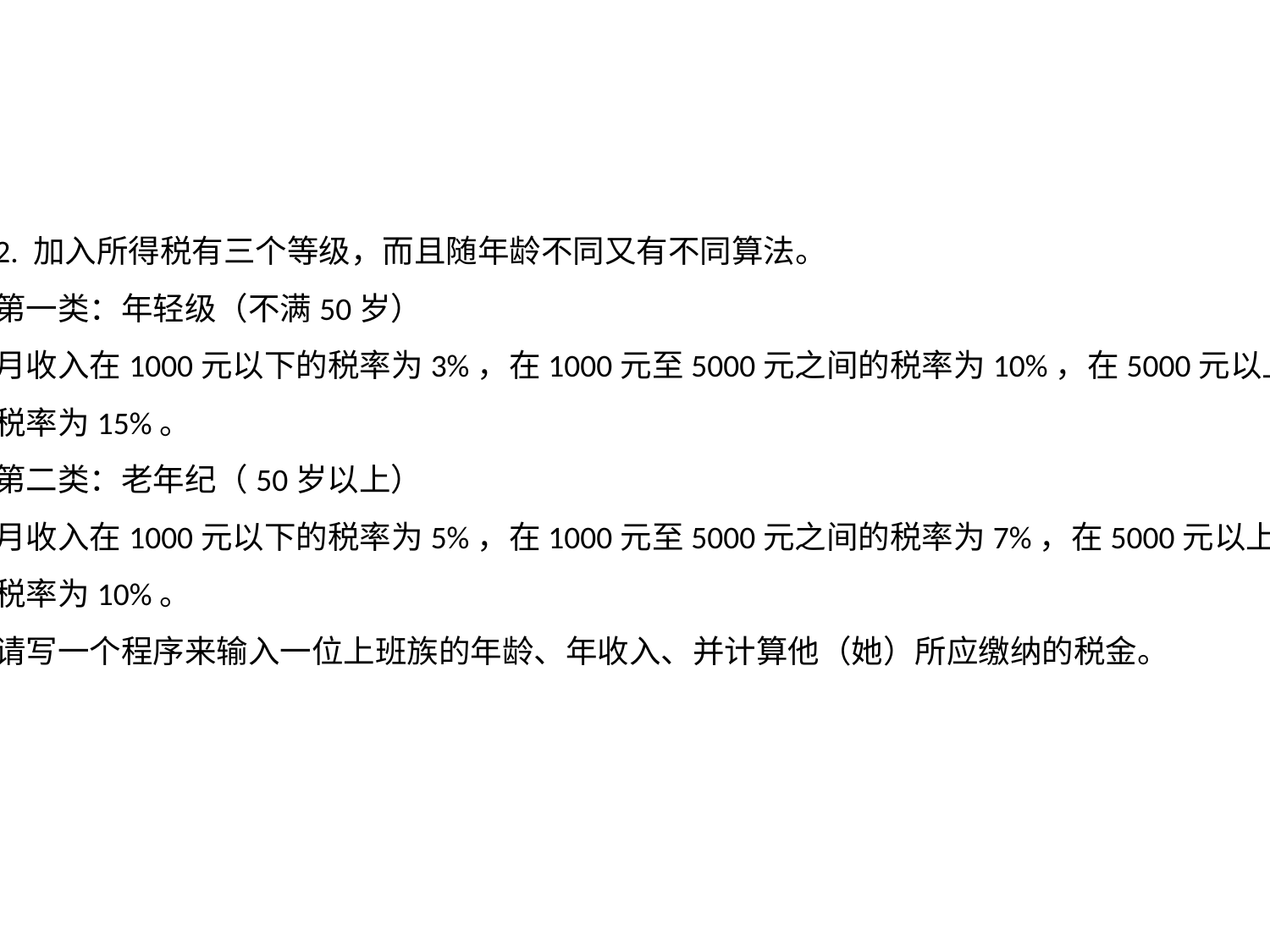

2. 加入所得税有三个等级，而且随年龄不同又有不同算法。
第一类：年轻级（不满50岁）
月收入在1000元以下的税率为3%，在1000元至5000元之间的税率为10%，在5000元以上的
税率为15%。
第二类：老年纪（50岁以上）
月收入在1000元以下的税率为5%，在1000元至5000元之间的税率为7%，在5000元以上的
税率为10%。
请写一个程序来输入一位上班族的年龄、年收入、并计算他（她）所应缴纳的税金。